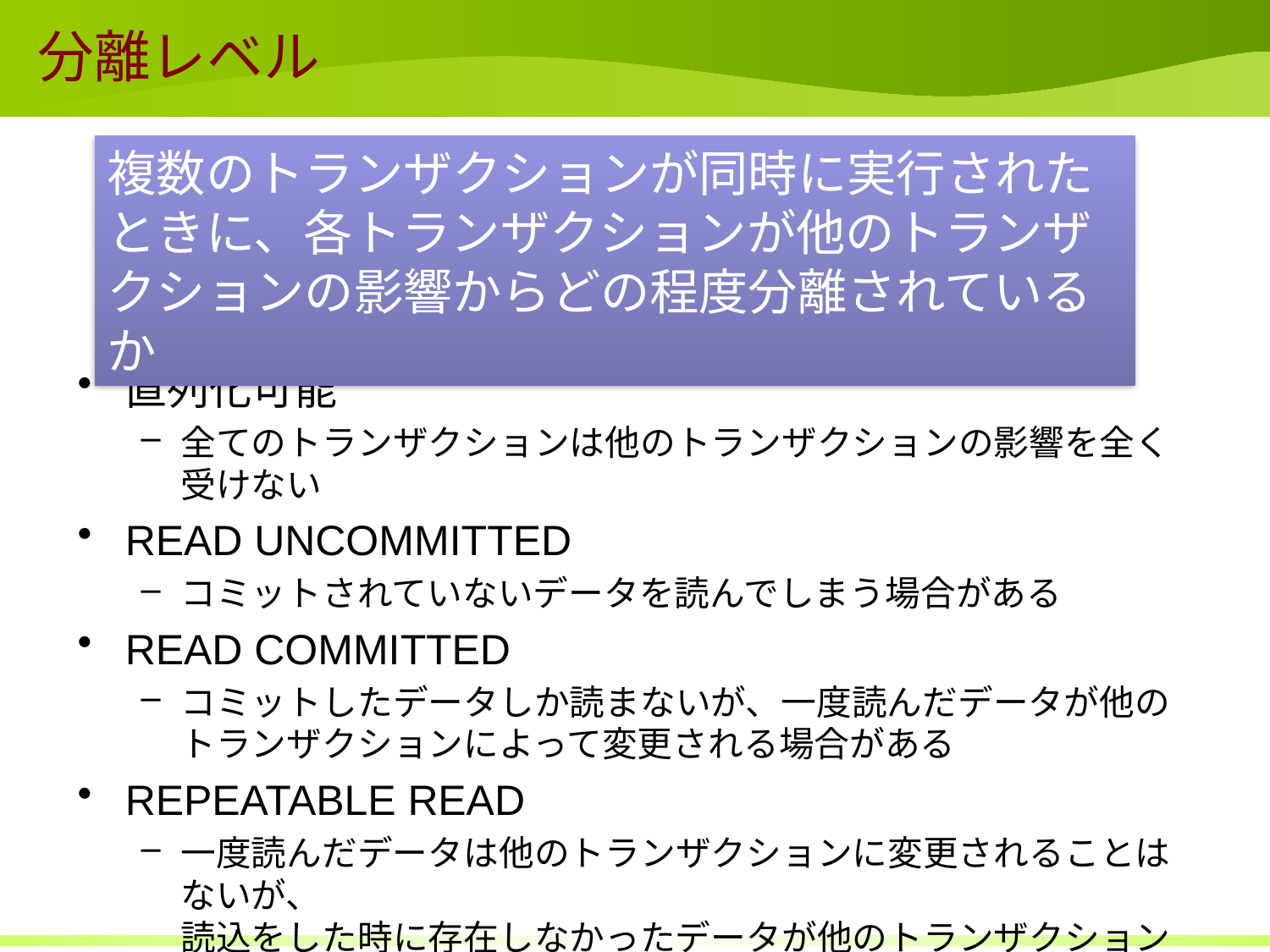

# 分離レベル
複数のトランザクションが同時に実行されたときに、各トランザクションが他のトランザクションの影響からどの程度分離されているか
直列化可能
全てのトランザクションは他のトランザクションの影響を全く受けない
READ UNCOMMITTED
コミットされていないデータを読んでしまう場合がある
READ COMMITTED
コミットしたデータしか読まないが、一度読んだデータが他のトランザクションによって変更される場合がある
REPEATABLE READ
一度読んだデータは他のトランザクションに変更されることはないが、
読込をした時に存在しなかったデータが他のトランザクションによって追加される場合がある